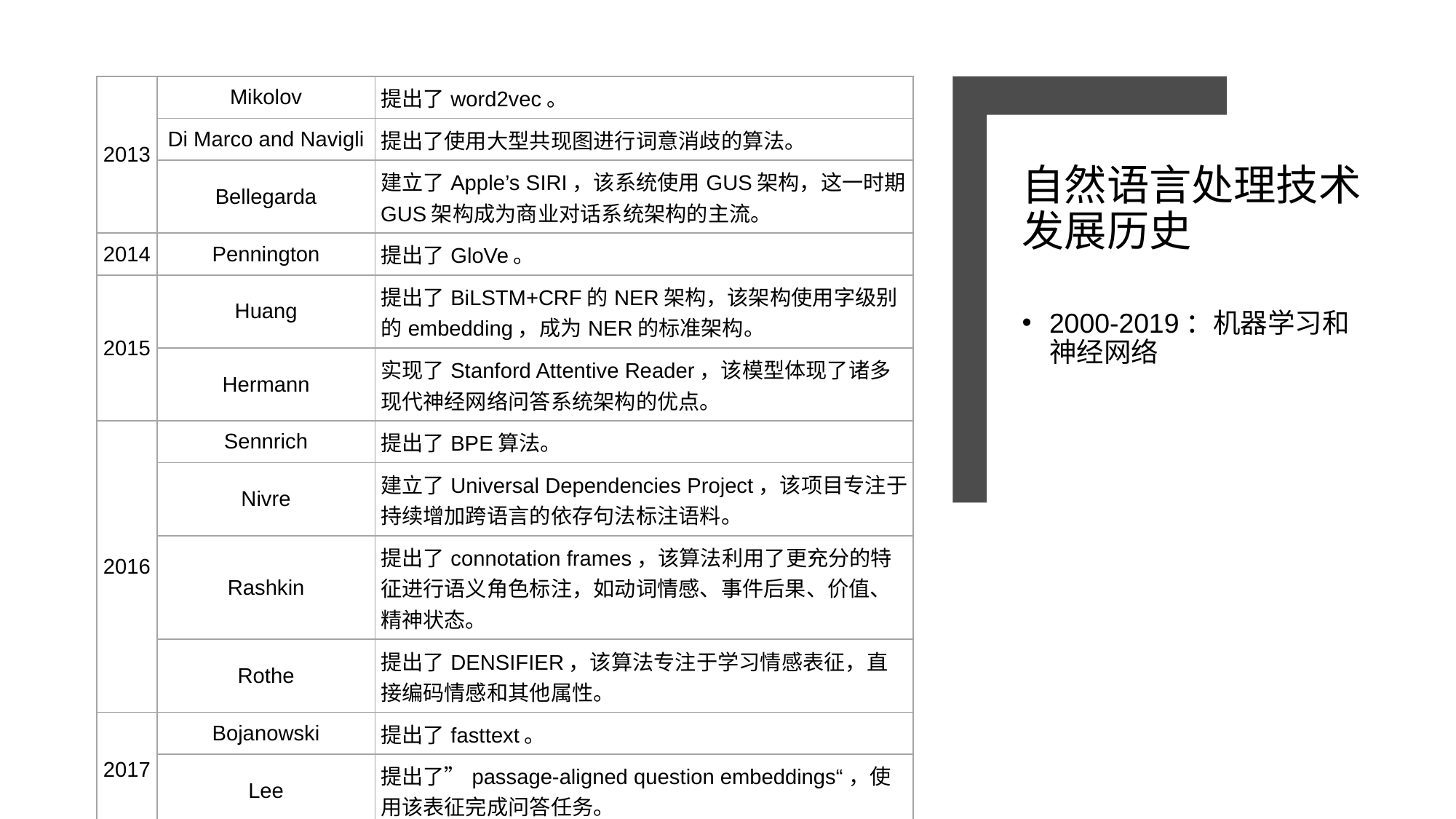

| 2013 | Mikolov | 提出了word2vec。 |
| --- | --- | --- |
|  | Di Marco and Navigli | 提出了使用大型共现图进行词意消歧的算法。 |
|  | Bellegarda | 建立了Apple’s SIRI，该系统使用GUS架构，这一时期GUS架构成为商业对话系统架构的主流。 |
| 2014 | Pennington | 提出了GloVe。 |
| 2015 | Huang | 提出了BiLSTM+CRF的NER架构，该架构使用字级别的embedding，成为NER的标准架构。 |
|  | Hermann | 实现了Stanford Attentive Reader，该模型体现了诸多现代神经网络问答系统架构的优点。 |
| 2016 | Sennrich | 提出了BPE算法。 |
|  | Nivre | 建立了Universal Dependencies Project，该项目专注于持续增加跨语言的依存句法标注语料。 |
|  | Rashkin | 提出了connotation frames，该算法利用了更充分的特征进行语义角色标注，如动词情感、事件后果、价值、精神状态。 |
|  | Rothe | 提出了DENSIFIER，该算法专注于学习情感表征，直接编码情感和其他属性。 |
| 2017 | Bojanowski | 提出了fasttext。 |
|  | Lee | 提出了”passage-aligned question embeddings“，使用该表征完成问答任务。 |

# 自然语言处理技术发展历史
2000-2019：机器学习和神经网络